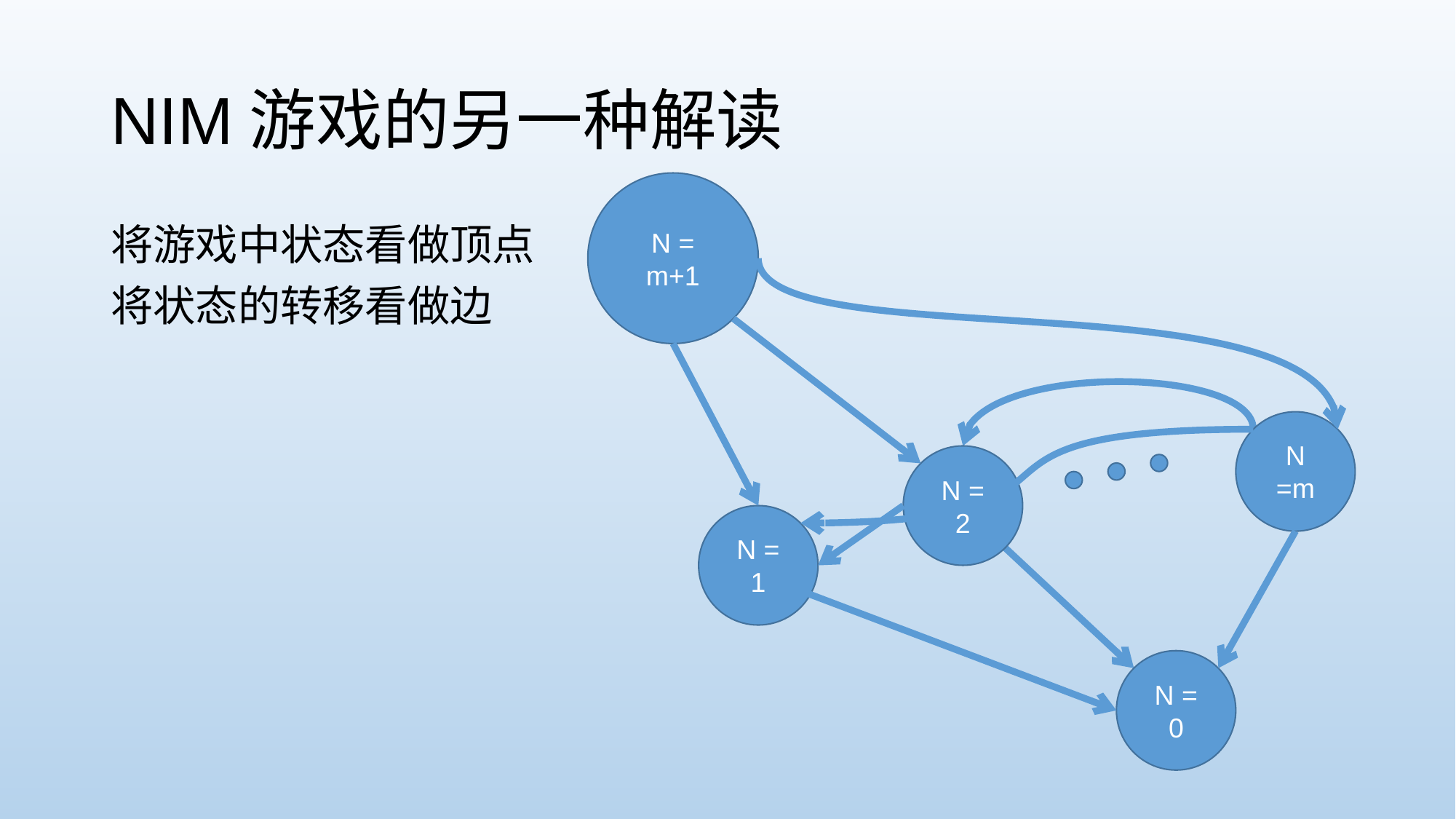

# NIM游戏的另一种解读
N = m+1
将游戏中状态看做顶点
将状态的转移看做边

N =m
N = 2

N = 1
N = 0